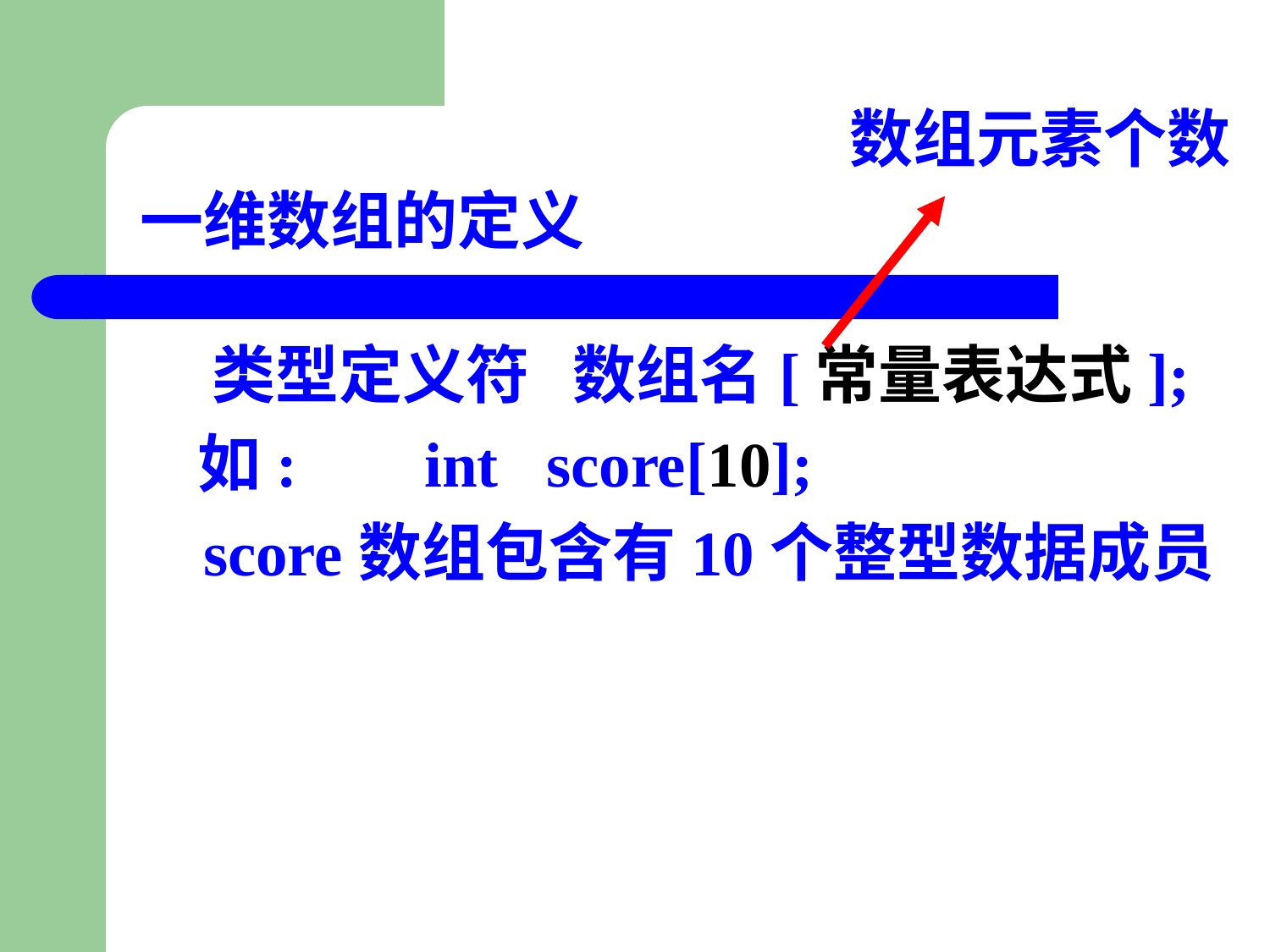

数组元素个数
# 一维数组的定义

    类型定义符   数组名[常量表达式];
   如:        int   score[10];
    score数组包含有10个整型数据成员